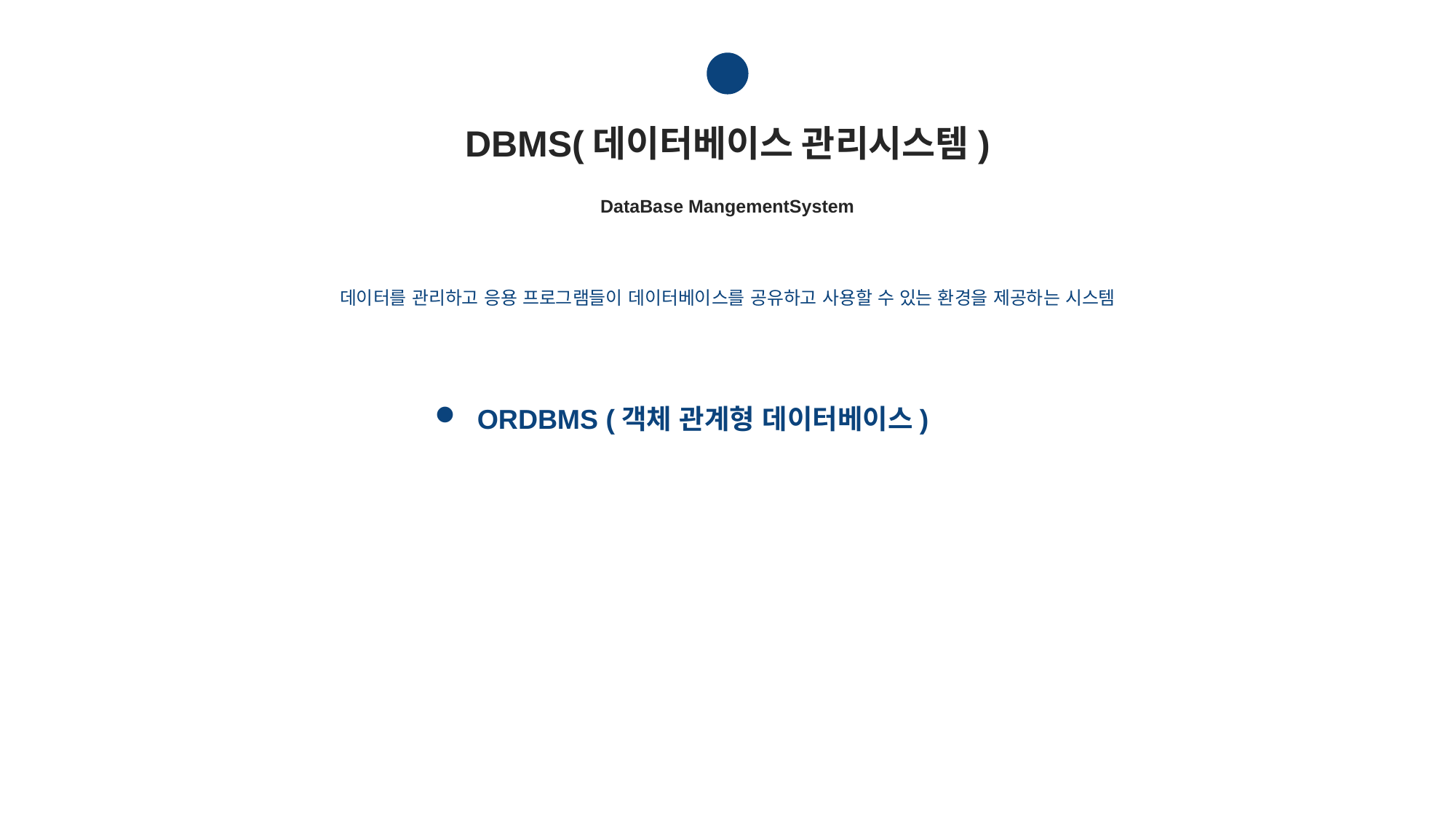

1
DBMS(데이터베이스 관리시스템)
DataBase MangementSystem

데이터를 관리하고 응용 프로그램들이 데이터베이스를 공유하고 사용할 수 있는 환경을 제공하는 시스템
  ORDBMS (객체 관계형 데이터베이스)